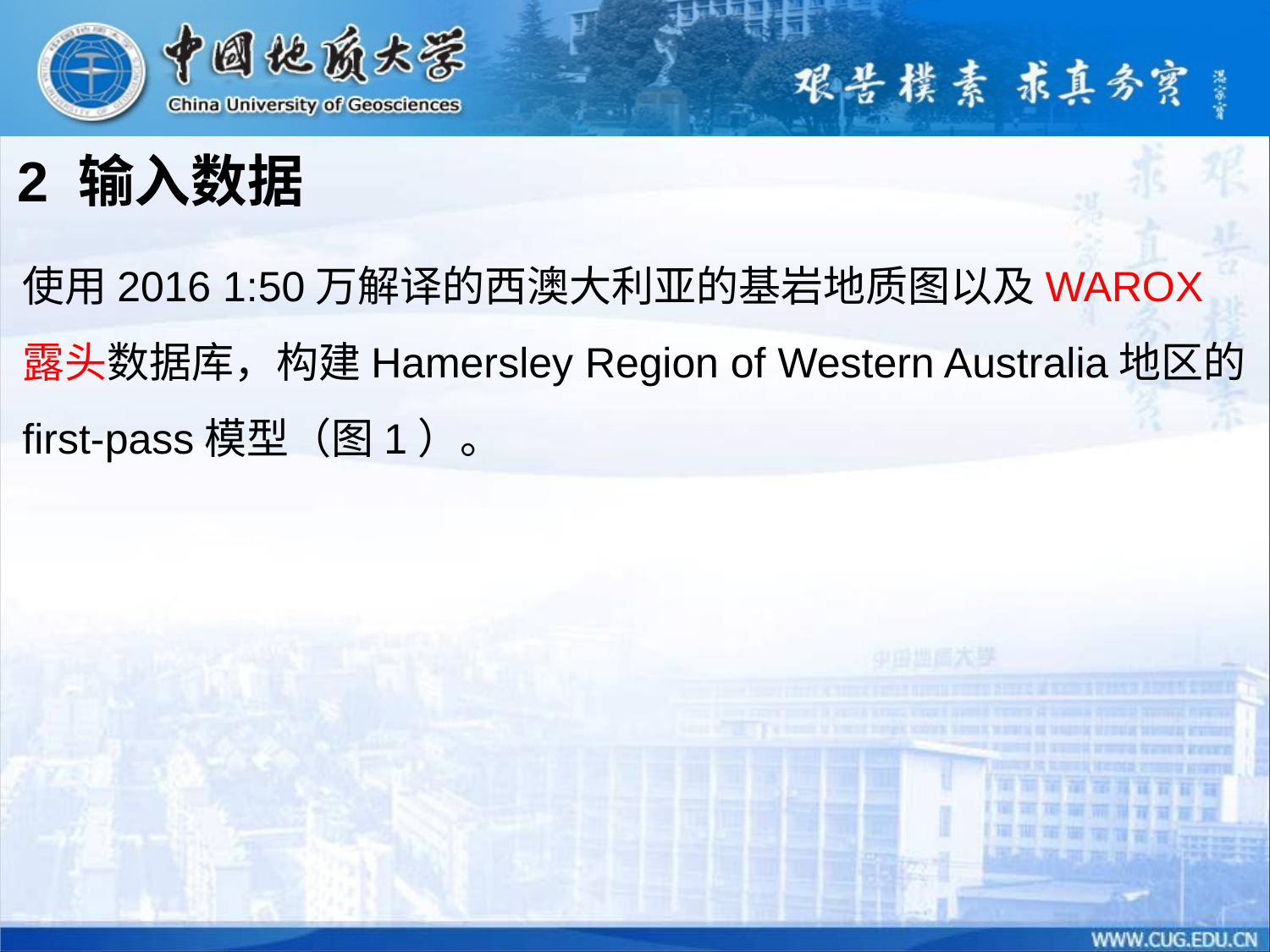

2 输入数据
使用2016 1:50万解译的西澳大利亚的基岩地质图以及WAROX露头数据库，构建Hamersley Region of Western Australia地区的first-pass模型（图1）。